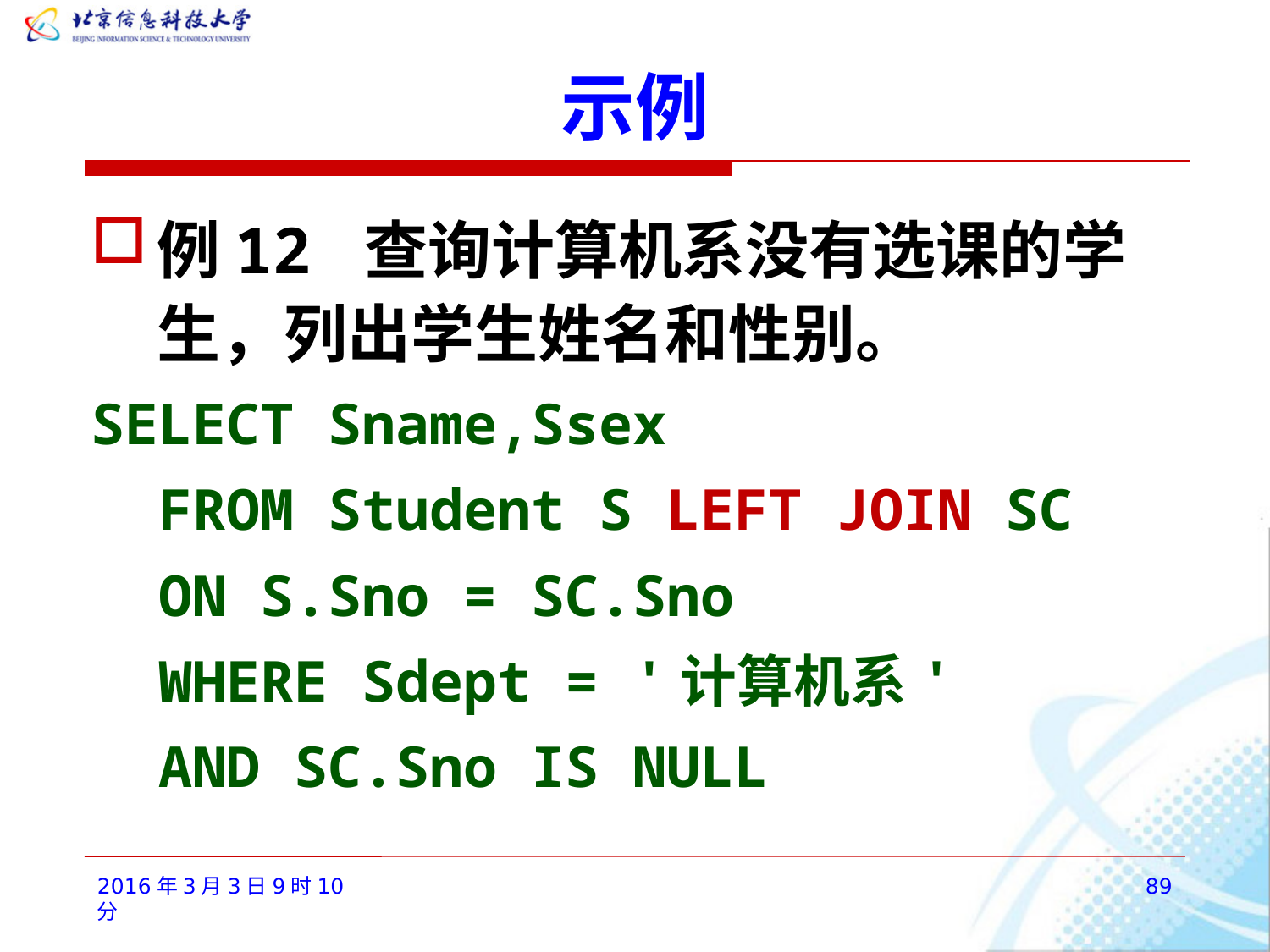

# 示例
例12 查询计算机系没有选课的学生，列出学生姓名和性别。
SELECT Sname,Ssex
  FROM Student S LEFT JOIN SC
  ON S.Sno = SC.Sno
  WHERE Sdept = '计算机系'
  AND SC.Sno IS NULL
2016年3月3日9时10分
89